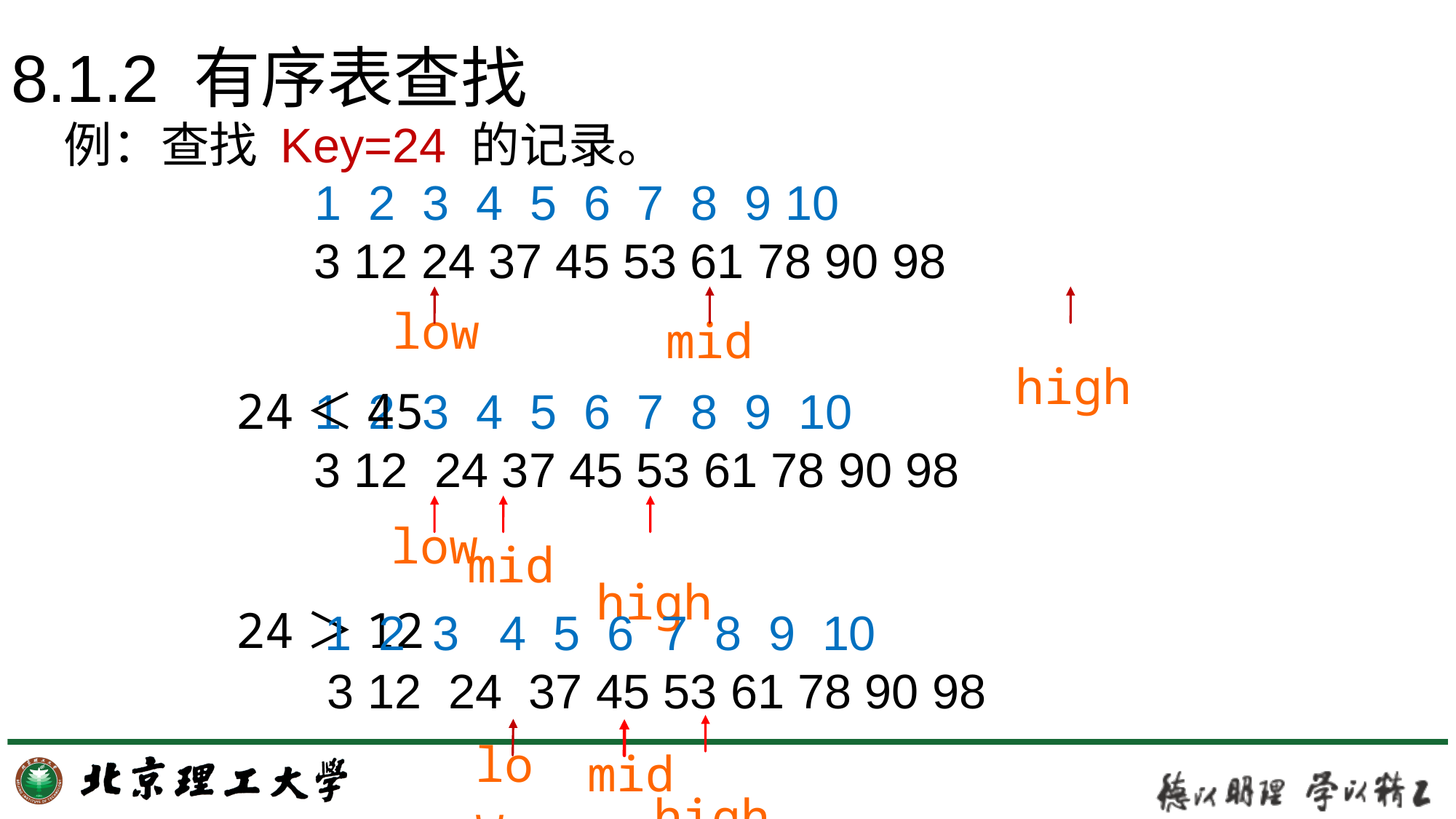

# 8.1.2 有序表查找
例：查找 Key=24 的记录。
            1  2  3  4  5  6  7  8  9 10
         3 12 24 37 45 53 61 78 90 98

low

mid

 high
            1  2  3  4  5  6  7  8  9  10
         3 12  24 37 45 53 61 78 90 98
  24＜45

low

 high
mid
  24＞12
             1  2  3   4  5  6  7  8  9  10
          3 12  24  37 45 53 61 78 90 98

 high

low

mid